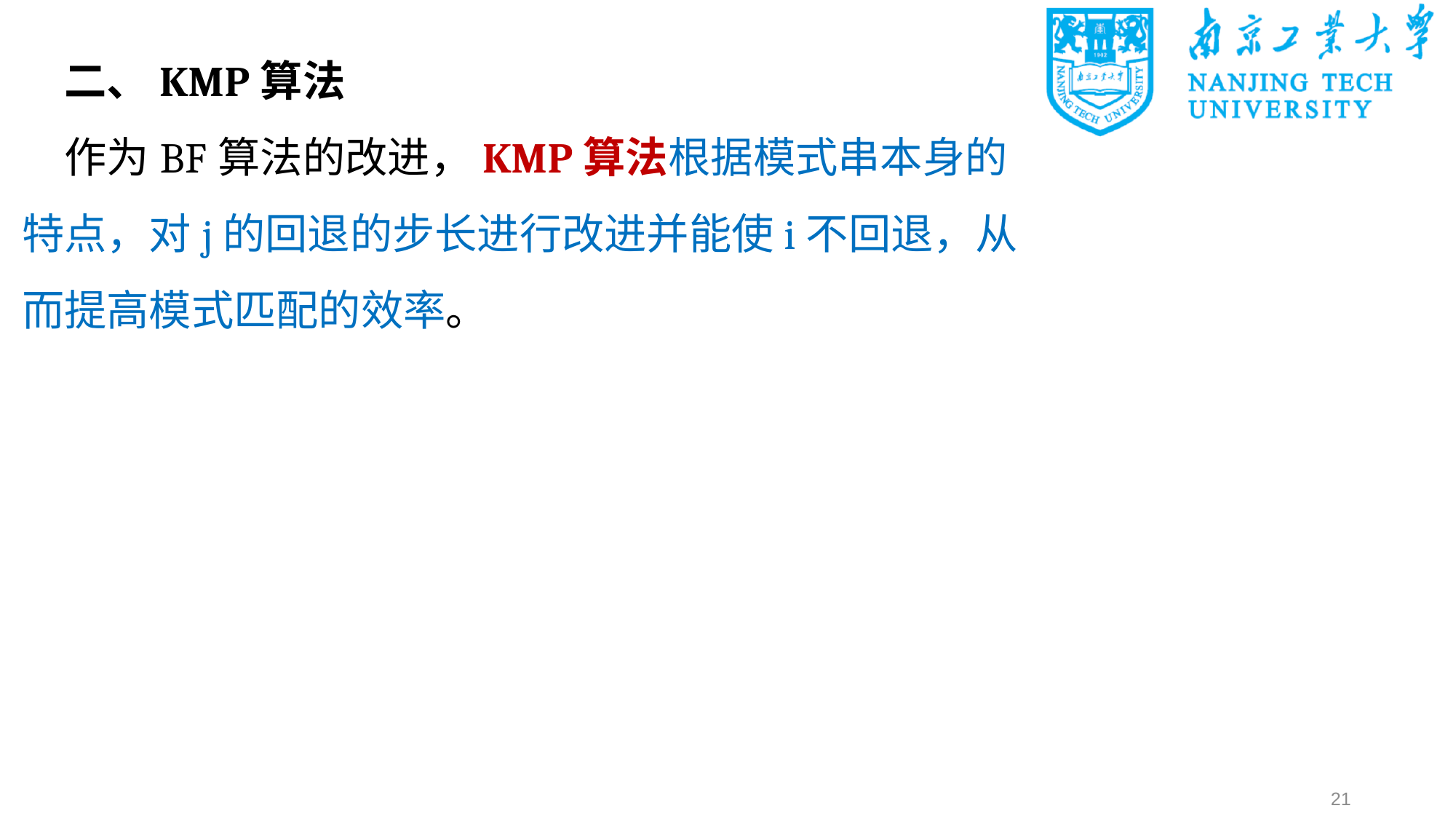

二、KMP算法
作为BF算法的改进，KMP算法根据模式串本身的特点，对j的回退的步长进行改进并能使i不回退，从而提高模式匹配的效率。
21